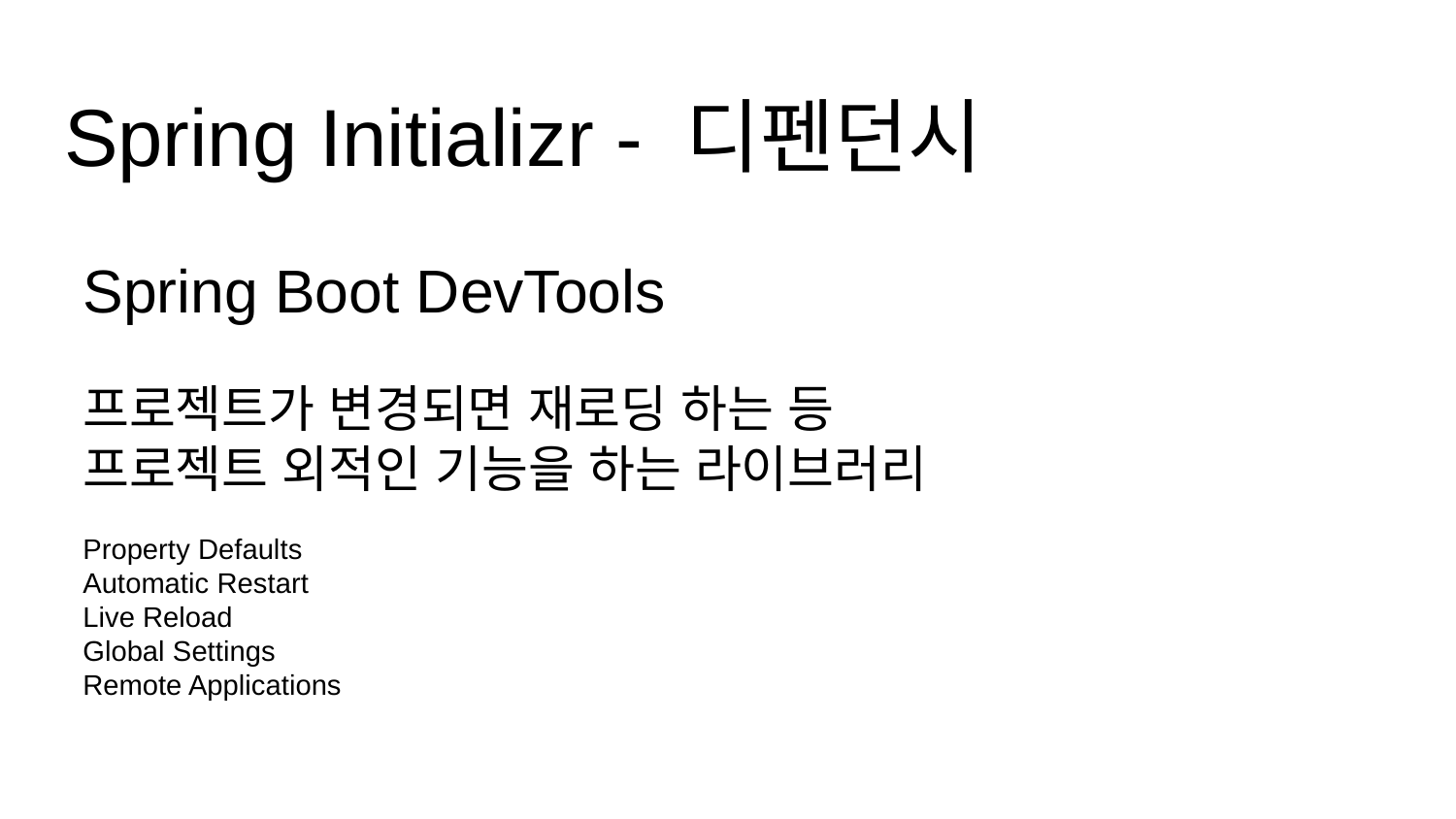

# Spring Initializr - 디펜던시
Spring Boot DevTools
프로젝트가 변경되면 재로딩 하는 등
프로젝트 외적인 기능을 하는 라이브러리

Property Defaults
Automatic Restart
Live Reload
Global Settings
Remote Applications